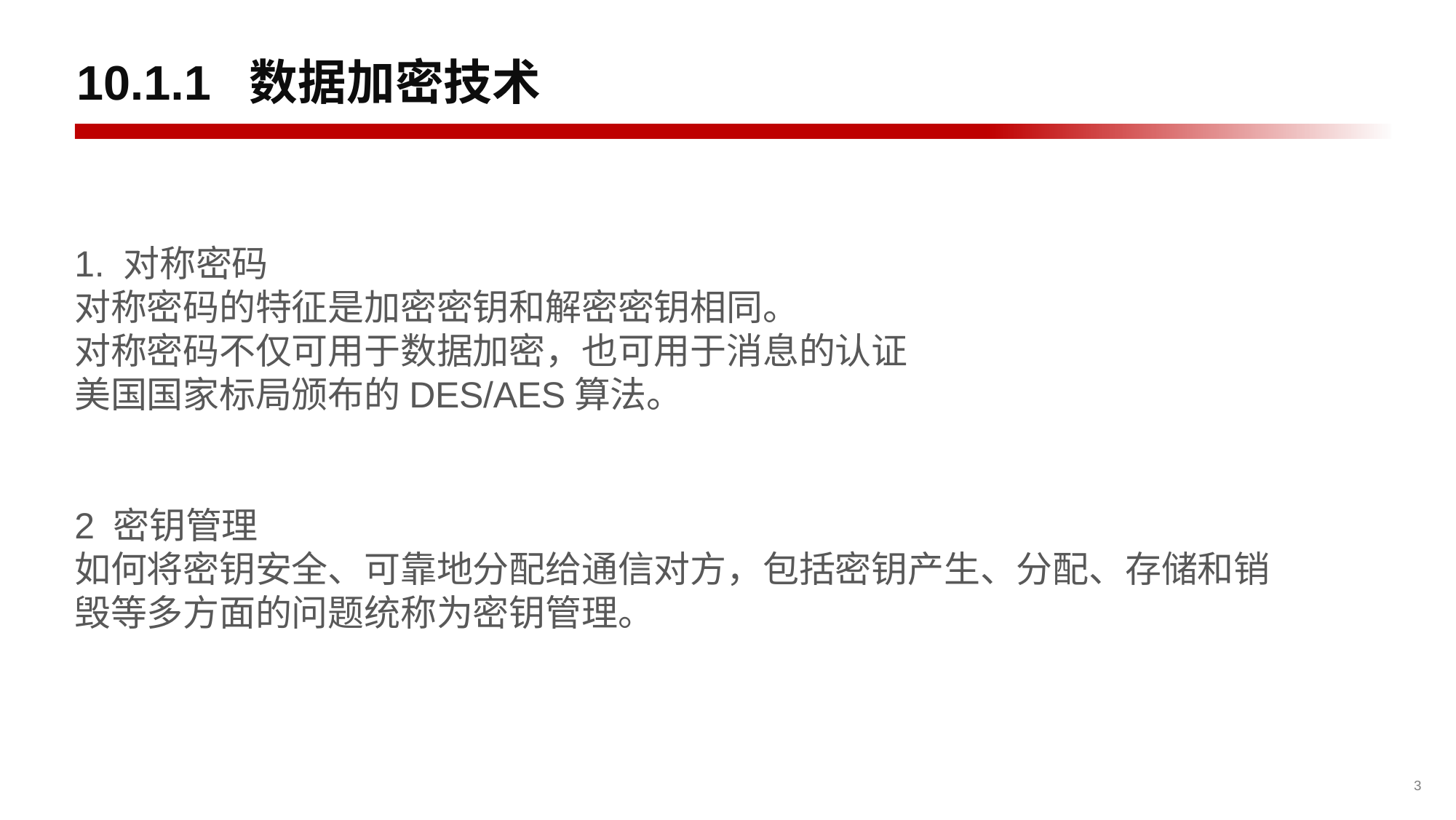

# 10.1.1  数据加密技术

1. 对称密码
对称密码的特征是加密密钥和解密密钥相同。
对称密码不仅可用于数据加密，也可用于消息的认证
美国国家标局颁布的DES/AES算法。

2 密钥管理
如何将密钥安全、可靠地分配给通信对方，包括密钥产生、分配、存储和销毁等多方面的问题统称为密钥管理。

3